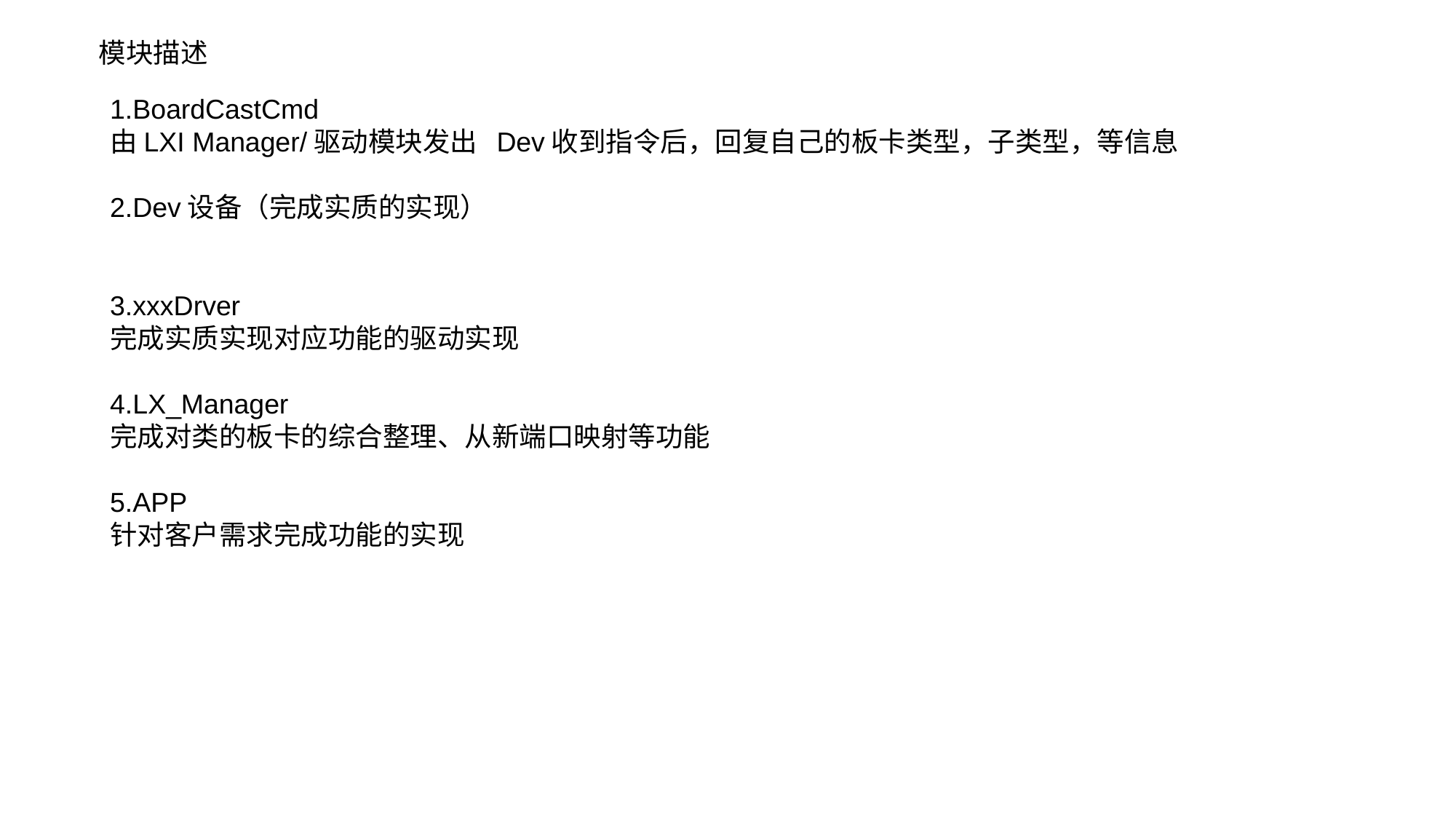

模块描述
1.BoardCastCmd
由LXI Manager/驱动模块发出  Dev收到指令后，回复自己的板卡类型，子类型，等信息

2.Dev设备（完成实质的实现）

3.xxxDrver
完成实质实现对应功能的驱动实现

4.LX_Manager
完成对类的板卡的综合整理、从新端口映射等功能

5.APP
针对客户需求完成功能的实现